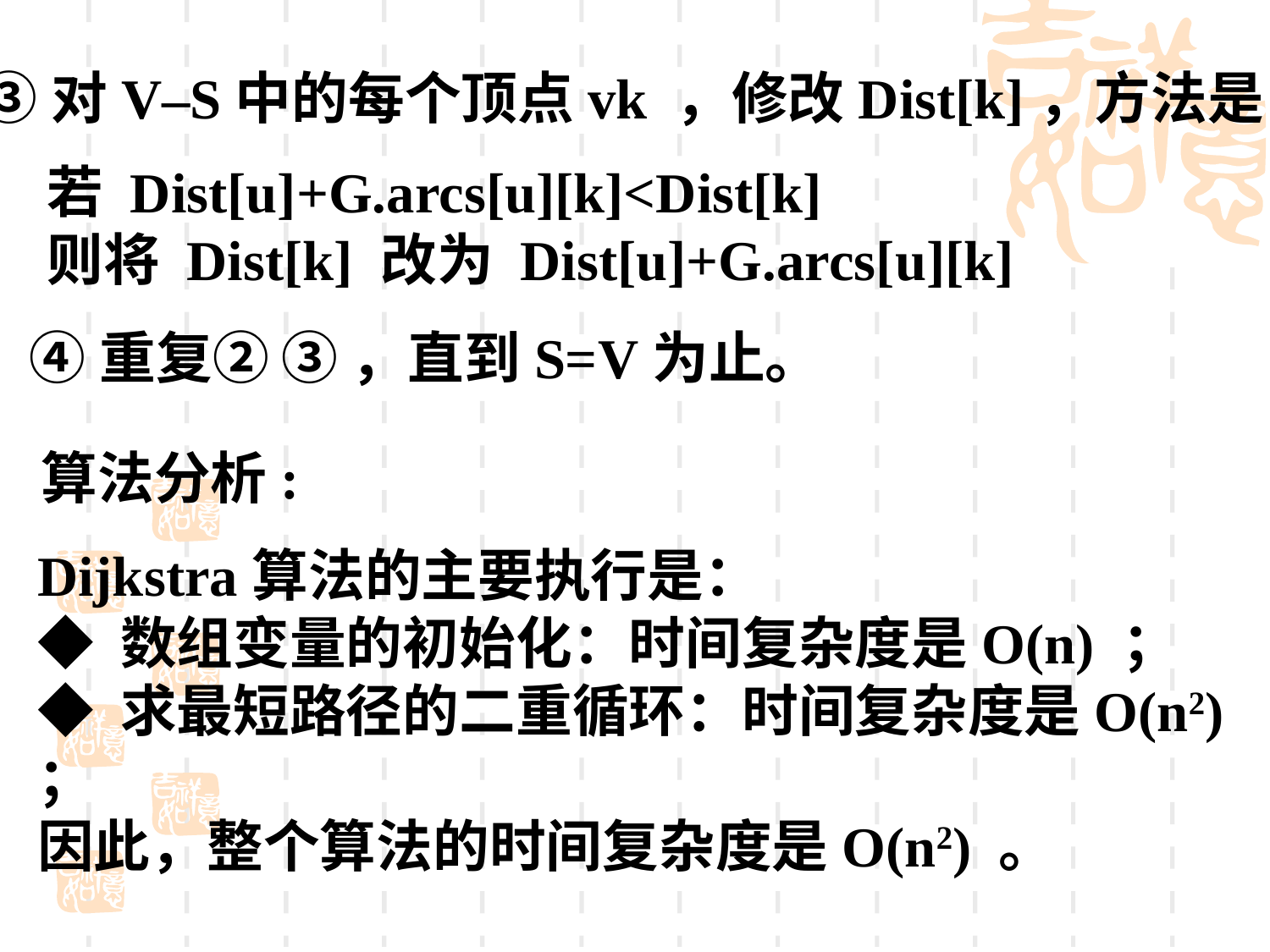

③对V–S中的每个顶点vk ，修改Dist[k]，方法是：
若 Dist[u]+G.arcs[u][k]<Dist[k]
则将 Dist[k] 改为 Dist[u]+G.arcs[u][k]
④重复② ③ ，直到S=V为止。
算法分析:
Dijkstra算法的主要执行是：
◆ 数组变量的初始化：时间复杂度是O(n) ；
◆ 求最短路径的二重循环：时间复杂度是O(n2) ；
因此，整个算法的时间复杂度是O(n2) 。